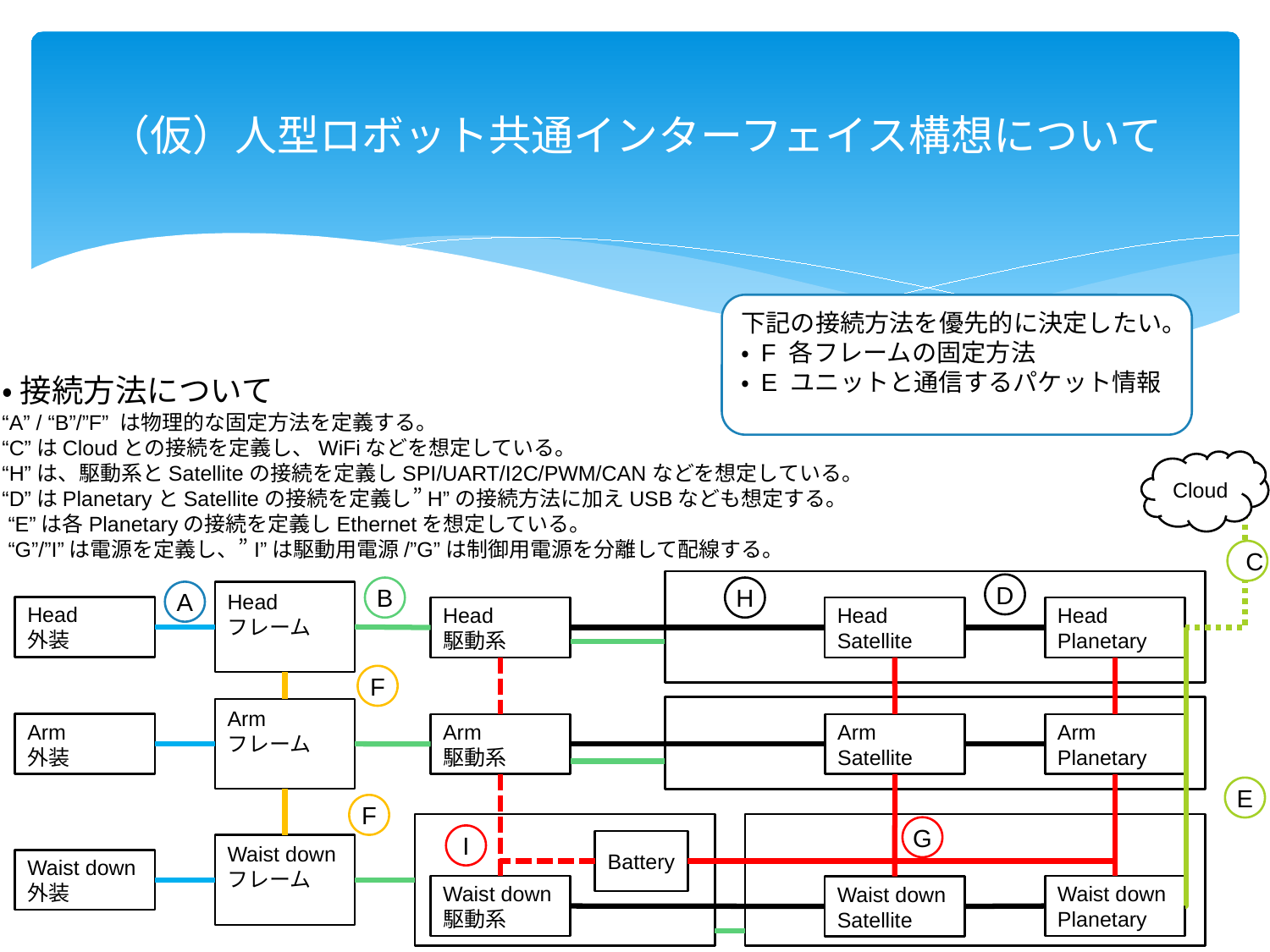

# （仮）人型ロボット共通インターフェイス構想について
下記の接続方法を優先的に決定したい。
・ F 各フレームの固定方法
・ E ユニットと通信するパケット情報

・ 接続方法について
“A” / “B”/”F” は物理的な固定方法を定義する。
“C”はCloudとの接続を定義し、WiFiなどを想定している。
“H”は、駆動系とSatelliteの接続を定義しSPI/UART/I2C/PWM/CANなどを想定している。
“D”はPlanetaryとSatelliteの接続を定義し”H”の接続方法に加えUSBなども想定する。
 “E”は各Planetaryの接続を定義しEthernetを想定している。
 “G”/”I”は電源を定義し、”I”は駆動用電源/”G”は制御用電源を分離して配線する。
Cloud
C

D
B
H
A
Head
フレーム
Head
外装
Head
駆動系
Head
Satellite
Head
Planetary
F

Arm
フレーム
Arm
外装
Arm
駆動系
Arm
Satellite
Arm
Planetary
E
F

G
I
Battery
Waist down
フレーム
Waist down
外装
Waist down
駆動系
Waist down
Planetary
Waist down
Satellite